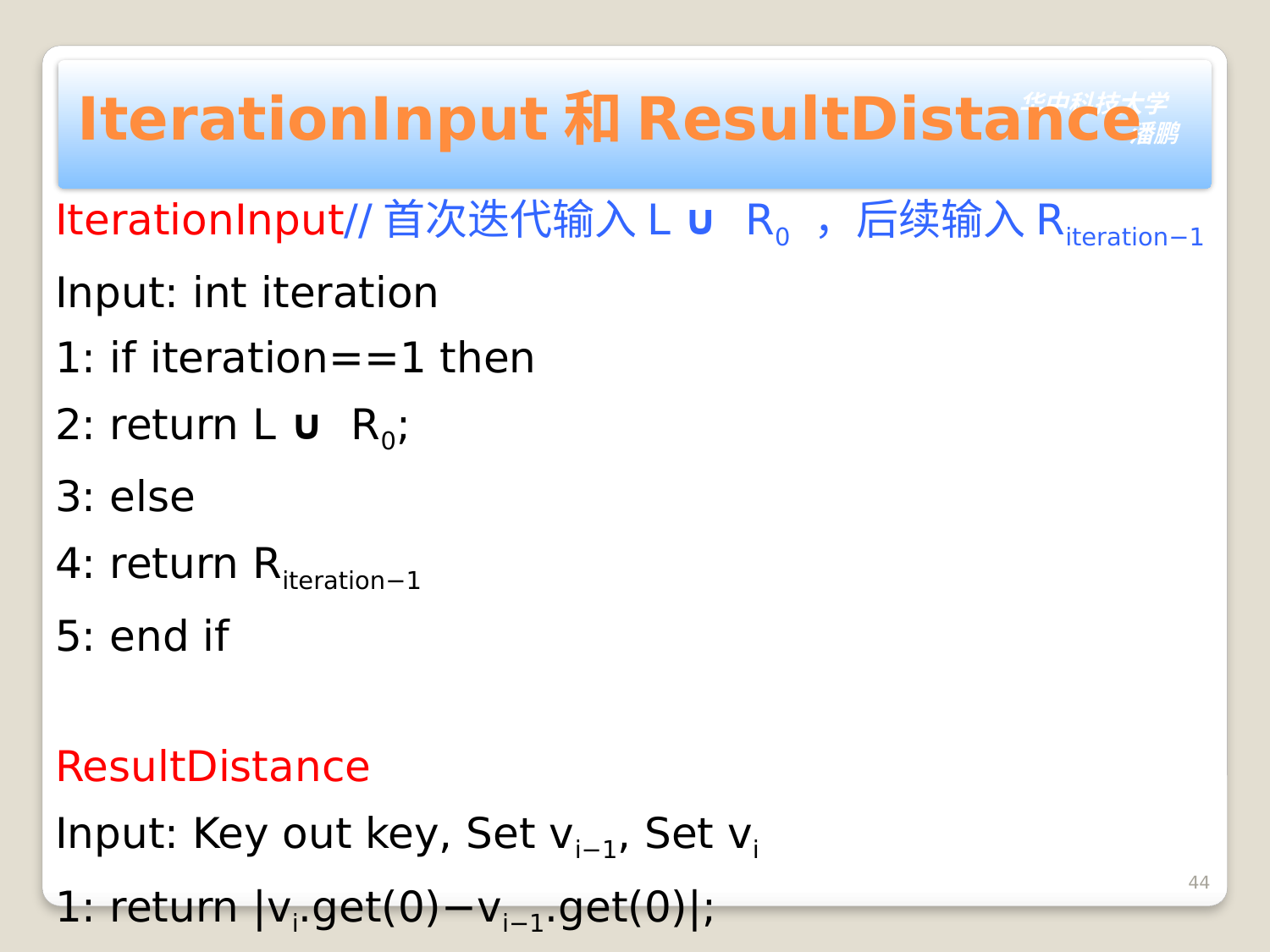

# IterationInput和ResultDistance
IterationInput//首次迭代输入L ∪  R0 ，后续输入Riteration−1
Input: int iteration
1: if iteration==1 then
2: return L ∪  R0;
3: else
4: return Riteration−1
5: end if

ResultDistance
Input: Key out key, Set vi−1, Set vi
1: return |vi.get(0)−vi−1.get(0)|;
44